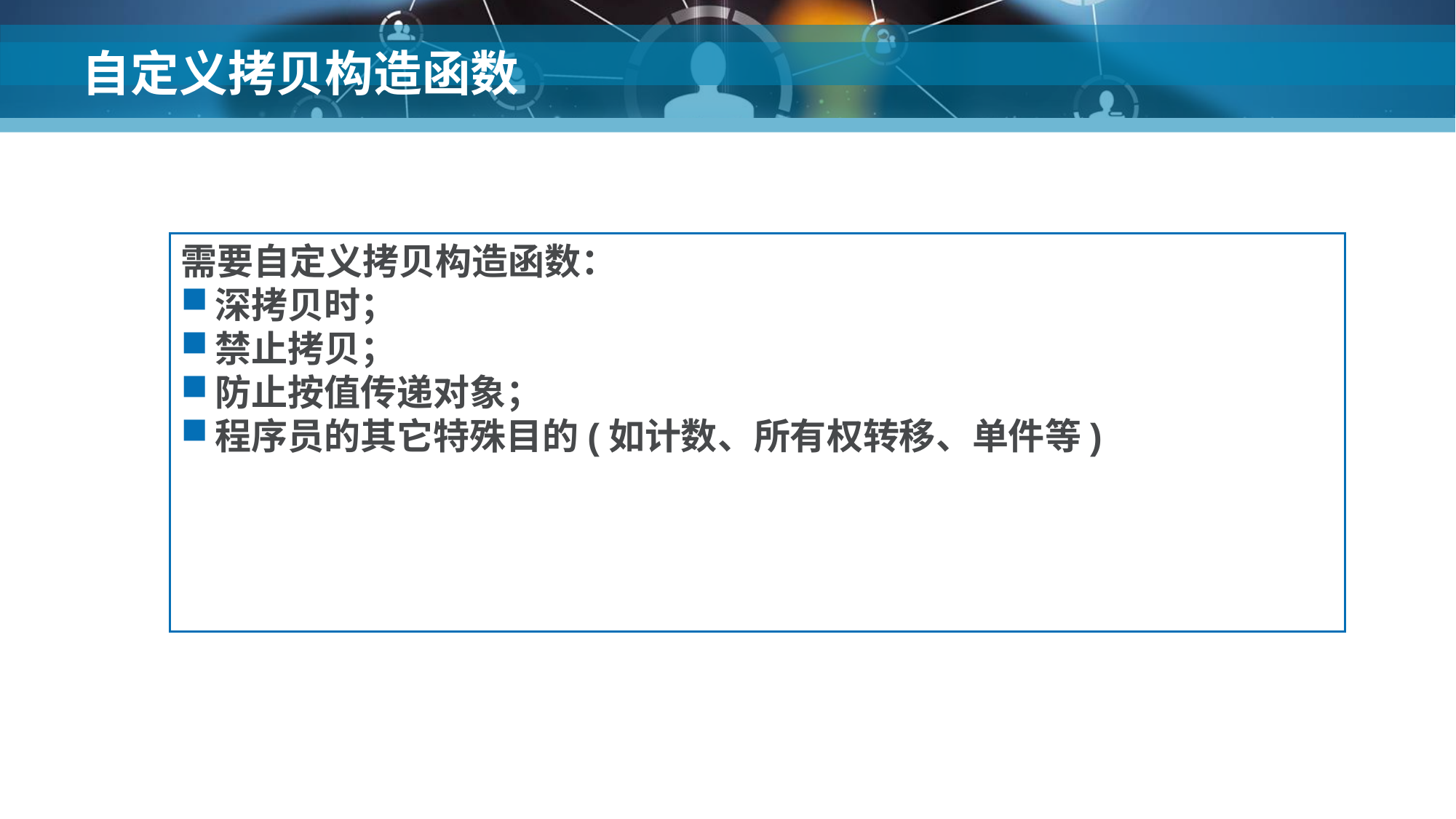

# 自定义拷贝构造函数
需要自定义拷贝构造函数：
深拷贝时；
禁止拷贝；
防止按值传递对象；
程序员的其它特殊目的(如计数、所有权转移、单件等)